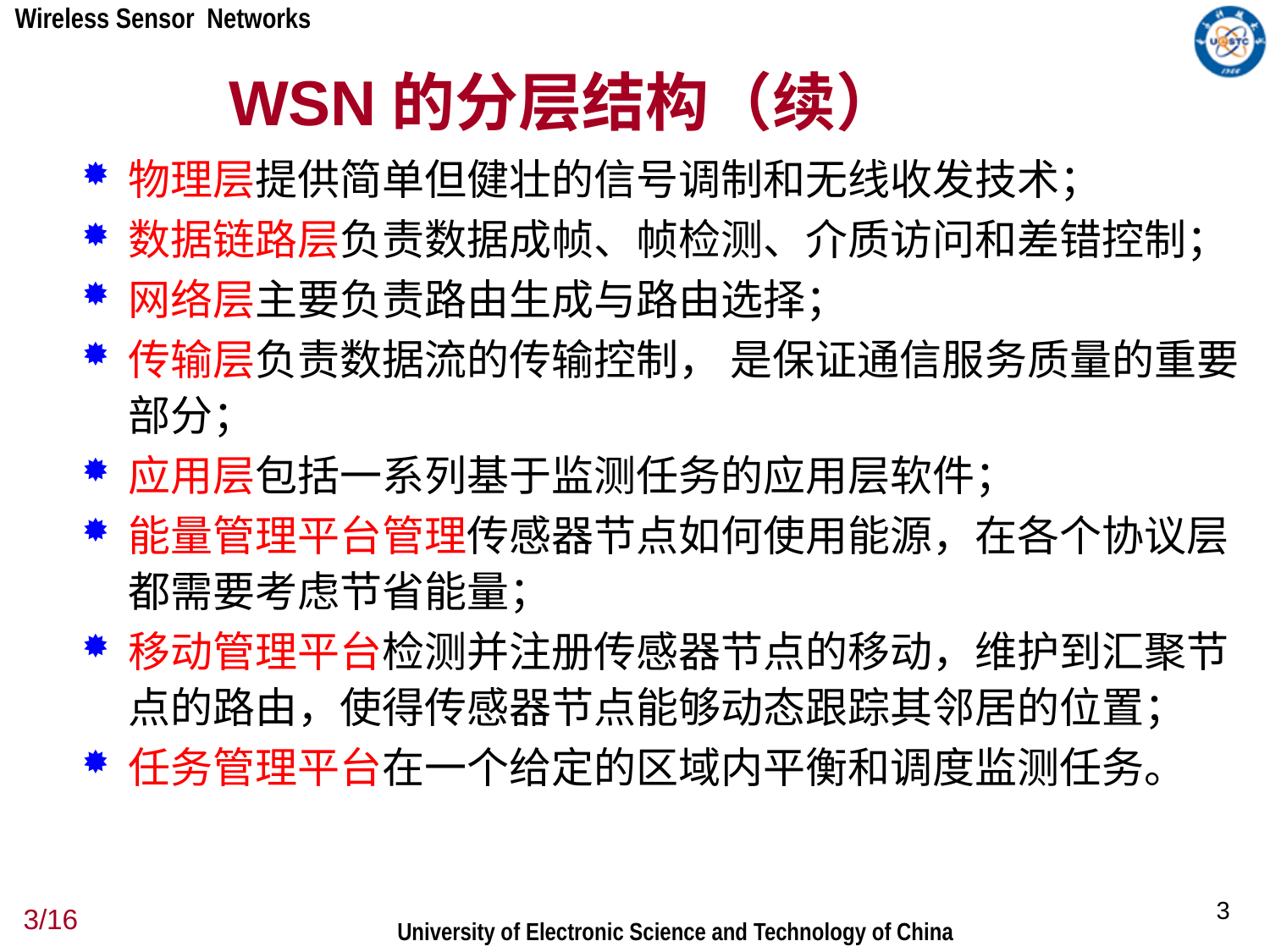

WSN的分层结构（续）
物理层提供简单但健壮的信号调制和无线收发技术；
数据链路层负责数据成帧、帧检测、介质访问和差错控制；
网络层主要负责路由生成与路由选择；
传输层负责数据流的传输控制， 是保证通信服务质量的重要部分；
应用层包括一系列基于监测任务的应用层软件；
能量管理平台管理传感器节点如何使用能源，在各个协议层都需要考虑节省能量；
移动管理平台检测并注册传感器节点的移动，维护到汇聚节点的路由，使得传感器节点能够动态跟踪其邻居的位置；
任务管理平台在一个给定的区域内平衡和调度监测任务。
3
3/16